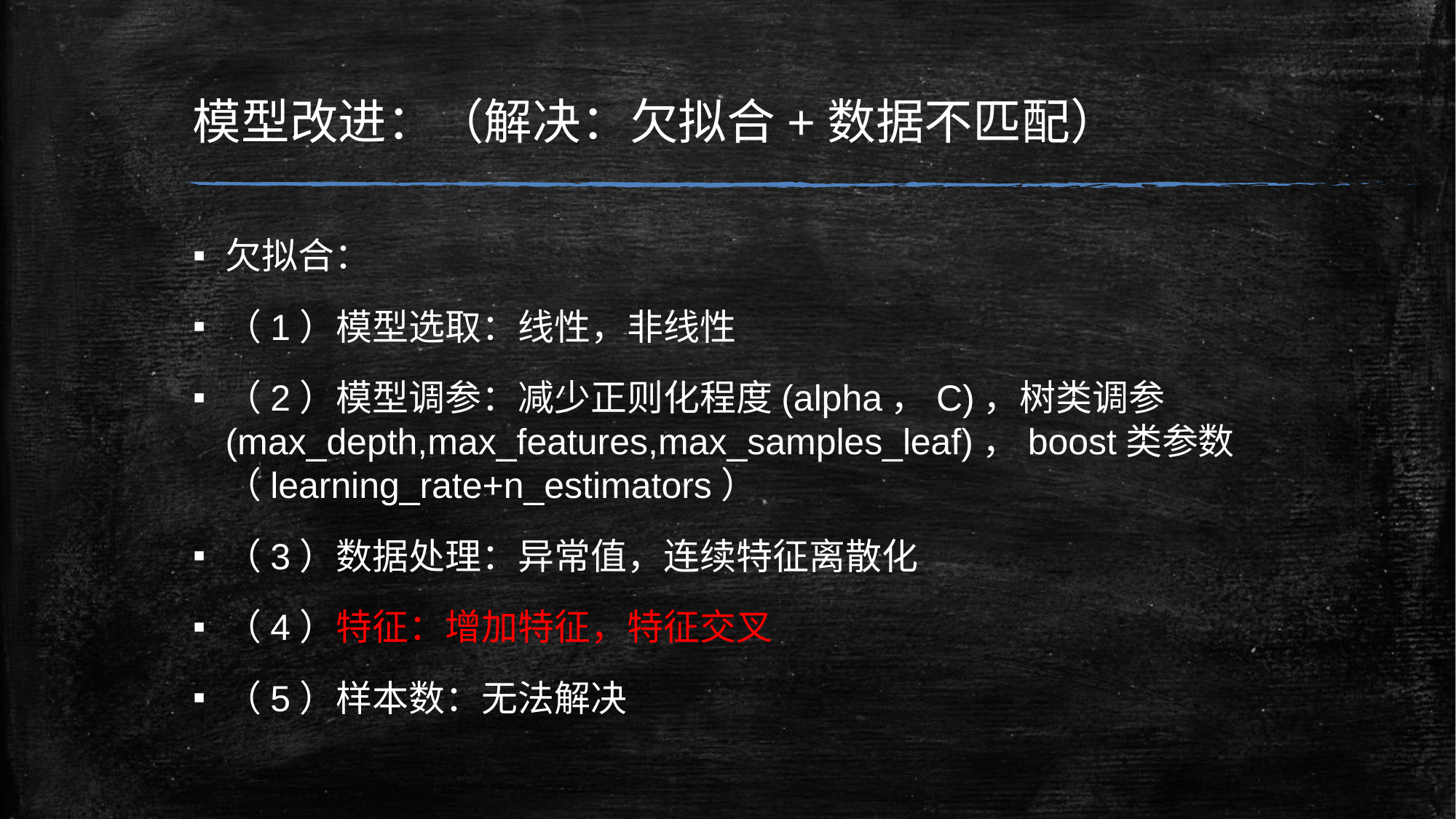

模型改进：（解决：欠拟合+数据不匹配）
欠拟合：
（1）模型选取：线性，非线性
（2）模型调参：减少正则化程度(alpha，C)，树类调参(max_depth,max_features,max_samples_leaf)，boost类参数（learning_rate+n_estimators）
（3）数据处理：异常值，连续特征离散化
（4）特征：增加特征，特征交叉
（5）样本数：无法解决